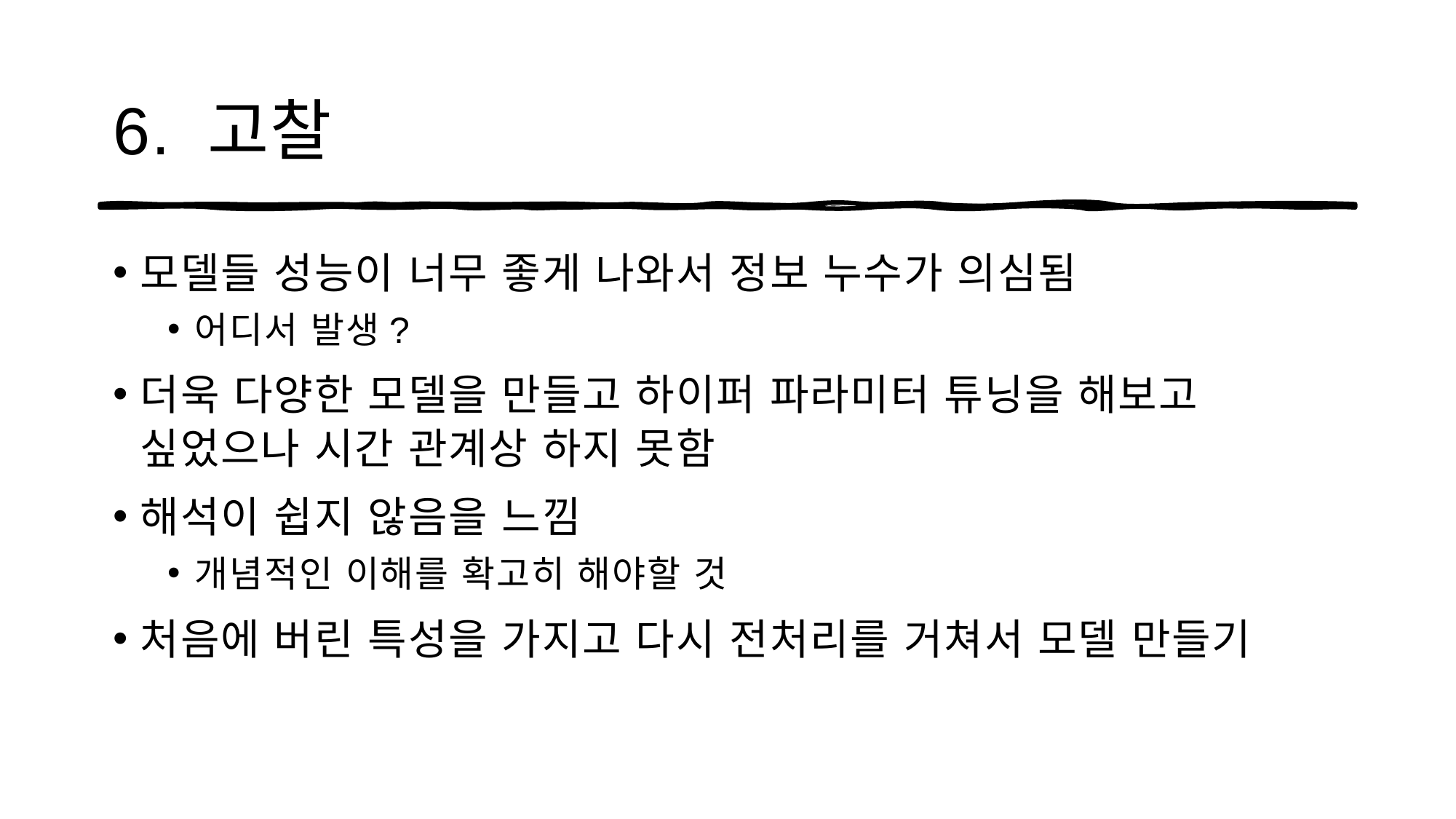

# 6. 고찰
모델들 성능이 너무 좋게 나와서 정보 누수가 의심됨
어디서 발생?
더욱 다양한 모델을 만들고 하이퍼 파라미터 튜닝을 해보고 싶었으나 시간 관계상 하지 못함
해석이 쉽지 않음을 느낌
개념적인 이해를 확고히 해야할 것
처음에 버린 특성을 가지고 다시 전처리를 거쳐서 모델 만들기